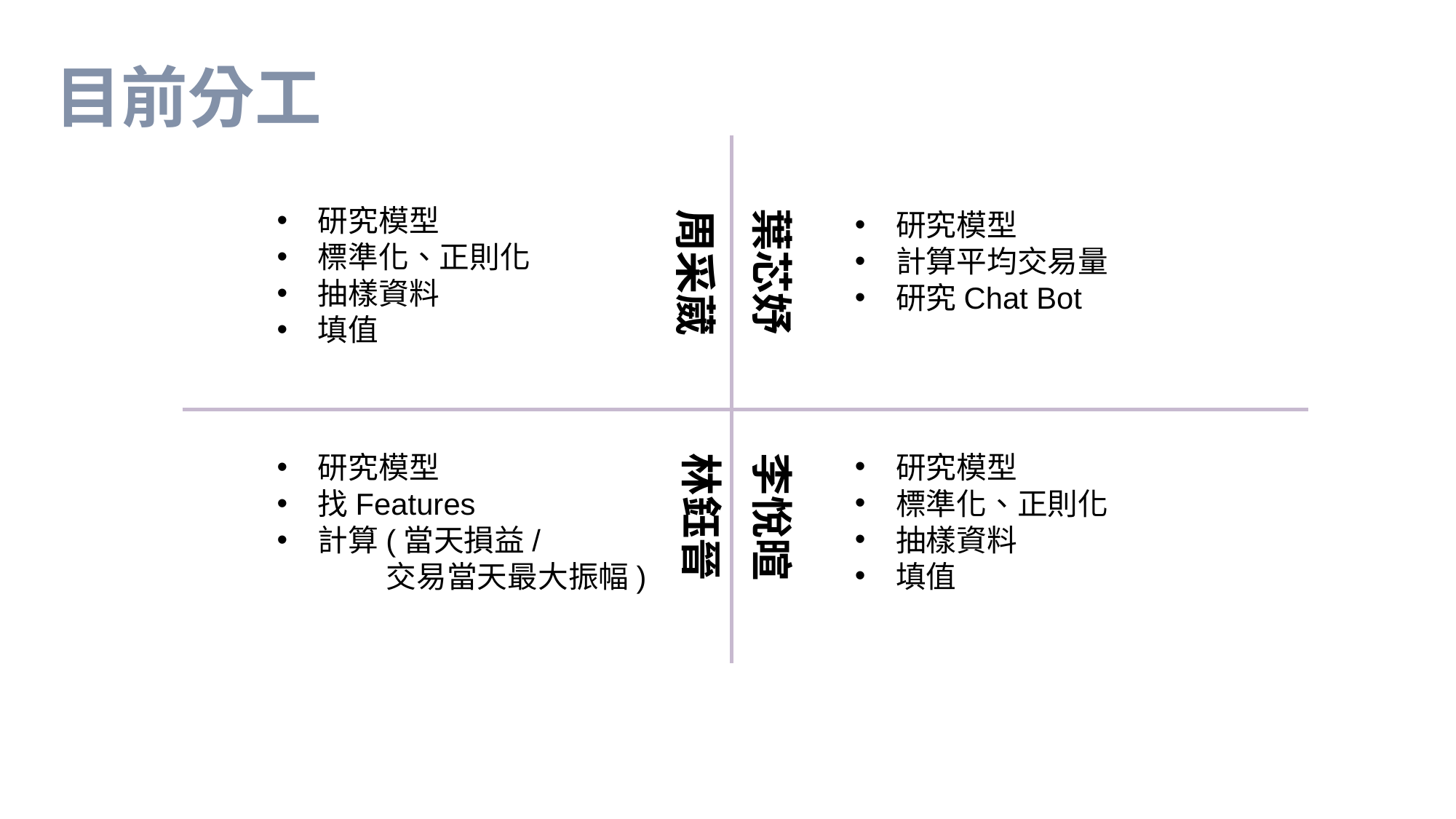

# 目前分工
研究模型
標準化、正則化
抽樣資料
填值
葉芯妤
周采葳
研究模型
計算平均交易量
研究Chat Bot
李悅暄
研究模型
標準化、正則化
抽樣資料
填值
林鈺晉
研究模型
找Features
計算(當天損益/
	交易當天最大振幅)